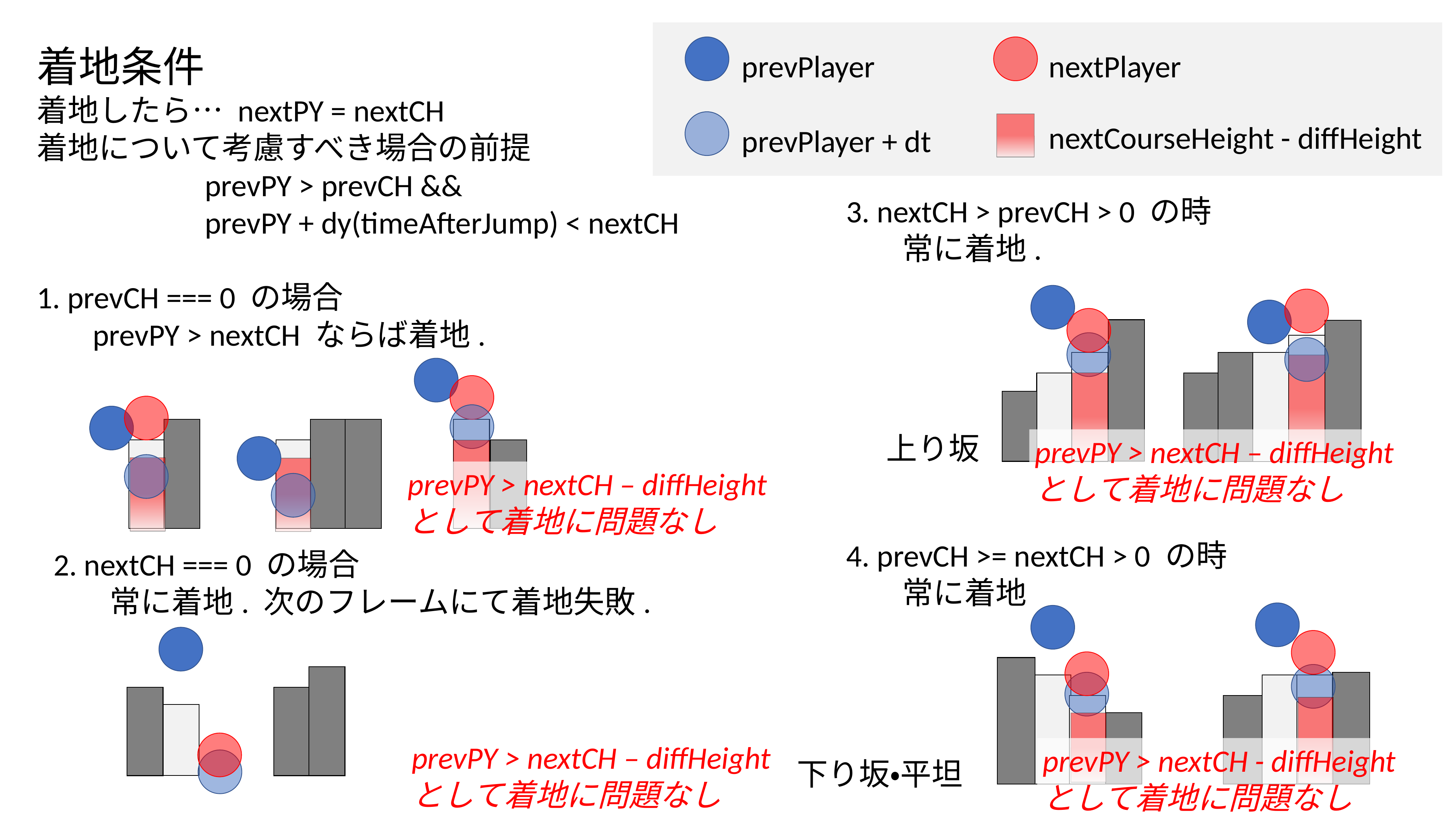

着地条件
着地したら… nextPY = nextCH
着地について考慮すべき場合の前提
			prevPY > prevCH &&
			prevPY + dy(timeAfterJump) < nextCH

1. prevCH === 0 の場合
	prevPY > nextCH ならば着地.

prevPlayer
nextPlayer

nextCourseHeight - diffHeight
prevPlayer + dt
3. nextCH > prevCH > 0 の時
	常に着地.

上り坂
prevPY > nextCH – diffHeightとして着地に問題なし

prevPY > nextCH – diffHeightとして着地に問題なし

4. prevCH >= nextCH > 0 の時
	常に着地
2. nextCH === 0 の場合
	常に着地. 次のフレームにて着地失敗.

prevPY > nextCH – diffHeightとして着地に問題なし
prevPY > nextCH - diffHeightとして着地に問題なし

下り坂・平坦